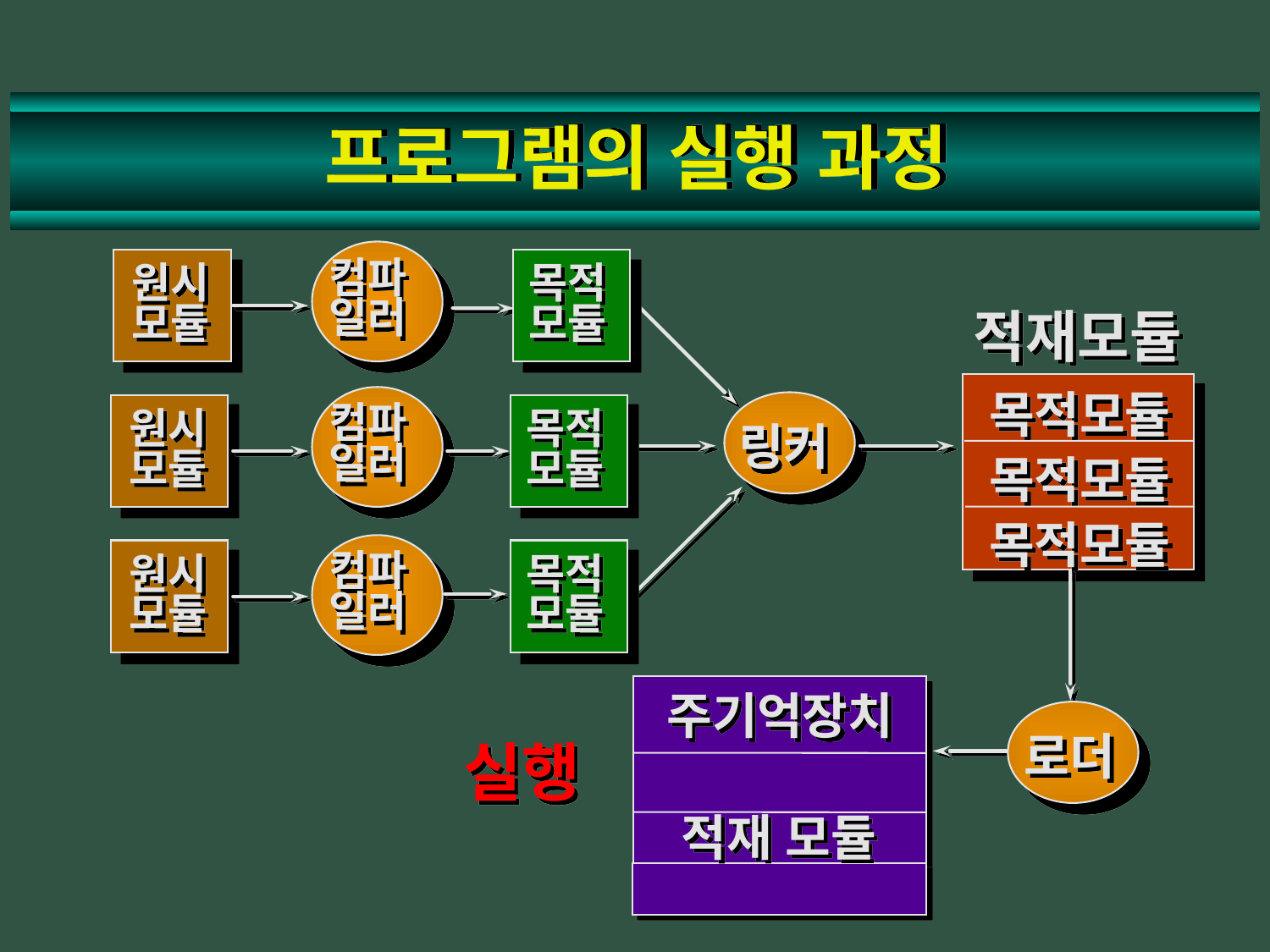

# 프로그램의 실행 과정

컴파
일러
원시
모듈
목적
모듈

적재모듈

목적모듈
목적모듈
목적모듈

컴파
일러
원시
모듈
목적
모듈
링커

컴파
일러
원시
모듈
목적
모듈

주기억장치

실행
로더

적재 모듈